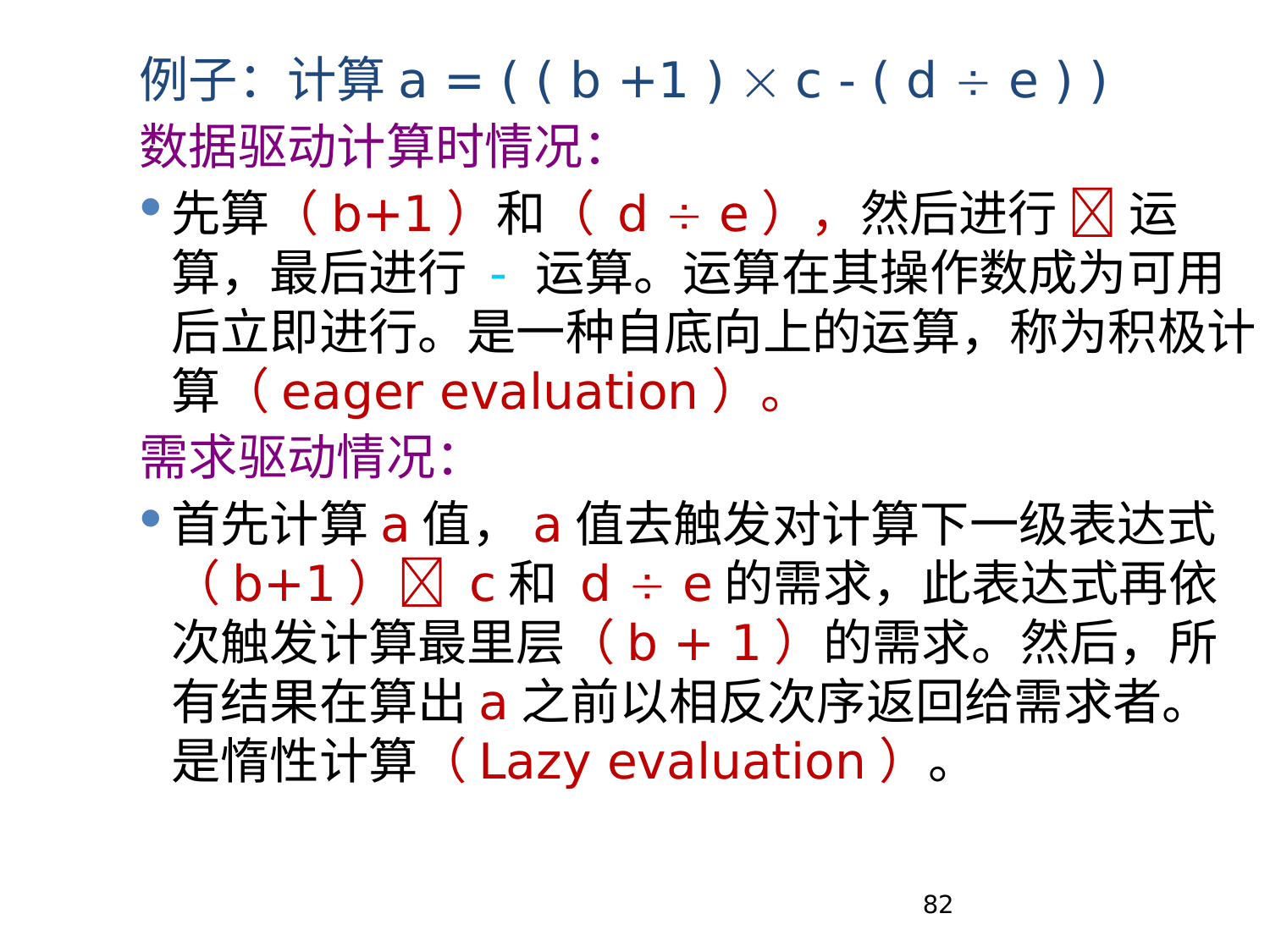

例子：计算a = ( ( b +1 ) × c - ( d ÷ e ) )
数据驱动计算时情况：
先算（b+1）和（ d ÷ e），然后进行 × 运算，最后进行 - 运算。运算在其操作数成为可用后立即进行。是一种自底向上的运算，称为积极计算（eager evaluation）。
需求驱动情况：
首先计算a值，a值去触发对计算下一级表达式（b+1）× c和 d ÷ e的需求，此表达式再依次触发计算最里层（b + 1）的需求。然后，所有结果在算出a之前以相反次序返回给需求者。是惰性计算（Lazy evaluation）。
82